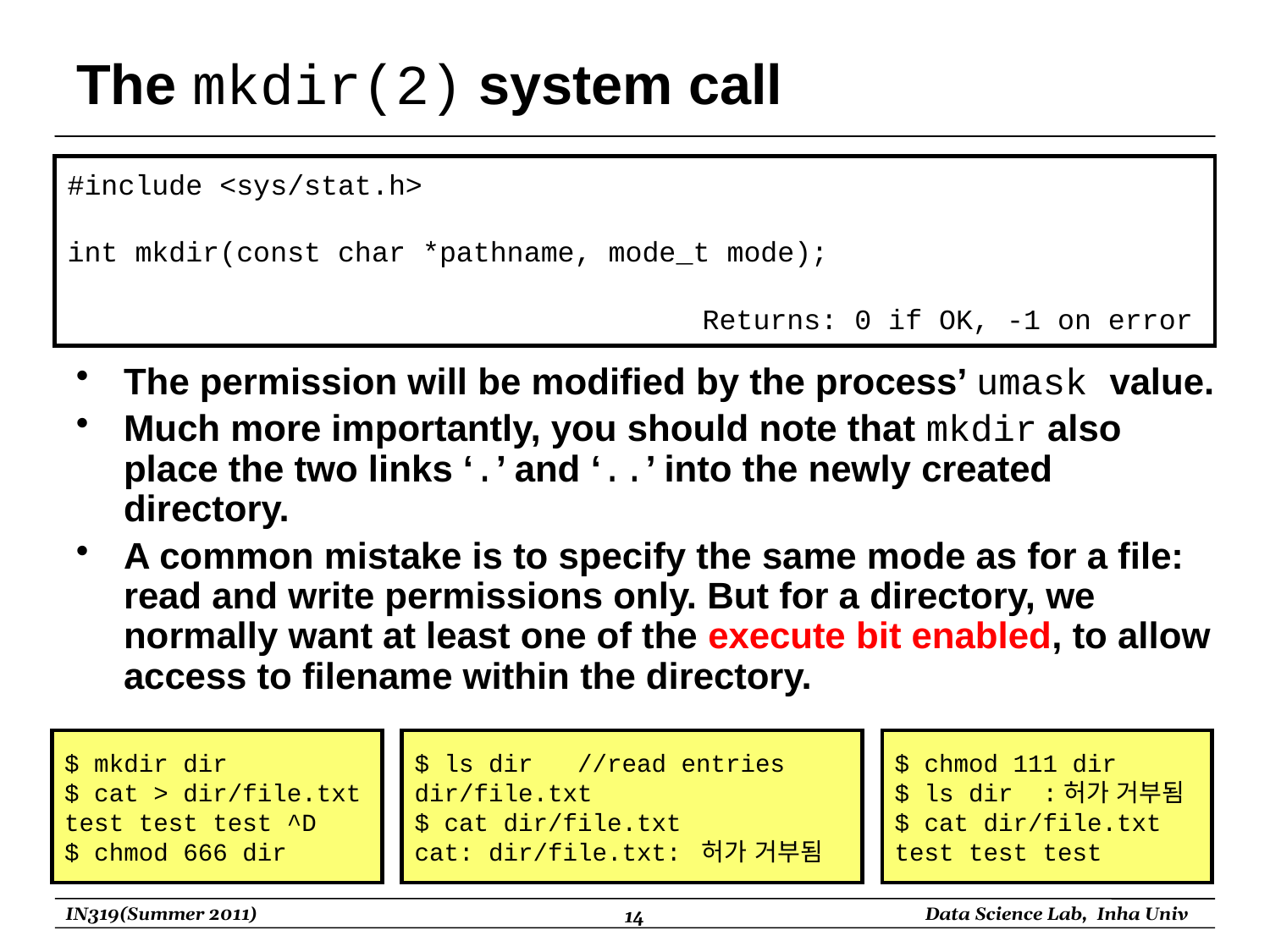

# The mkdir(2) system call
#include <sys/stat.h>

int mkdir(const char *pathname, mode_t mode);

					Returns: 0 if OK, -1 on error
The permission will be modified by the process’ umask value.
Much more importantly, you should note that mkdir also place the two links ‘.’ and ‘..’ into the newly created directory.
A common mistake is to specify the same mode as for a file: read and write permissions only. But for a directory, we normally want at least one of the execute bit enabled, to allow access to filename within the directory.
$ mkdir dir
$ cat > dir/file.txt
test test test ^D
$ chmod 666 dir
$ ls dir   //read entries
dir/file.txt
$ cat dir/file.txt
cat: dir/file.txt: 허가 거부됨

$ chmod 111 dir
$ ls dir  :허가 거부됨
$ cat dir/file.txt
test test test

14